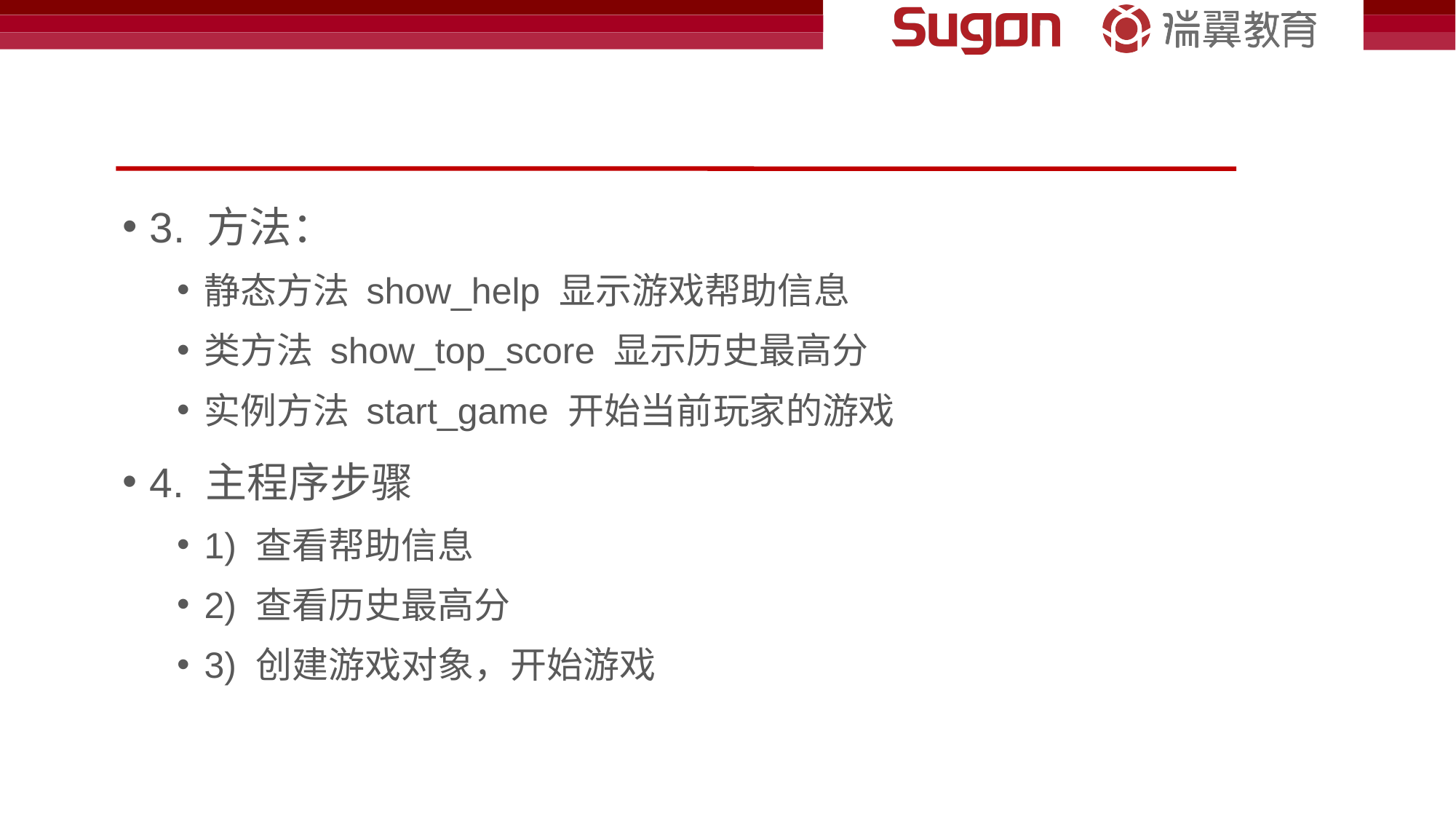

#
3. 方法：
静态方法 show_help 显示游戏帮助信息
类方法 show_top_score 显示历史最高分
实例方法 start_game 开始当前玩家的游戏
4. 主程序步骤
1) 查看帮助信息
2) 查看历史最高分
3) 创建游戏对象，开始游戏